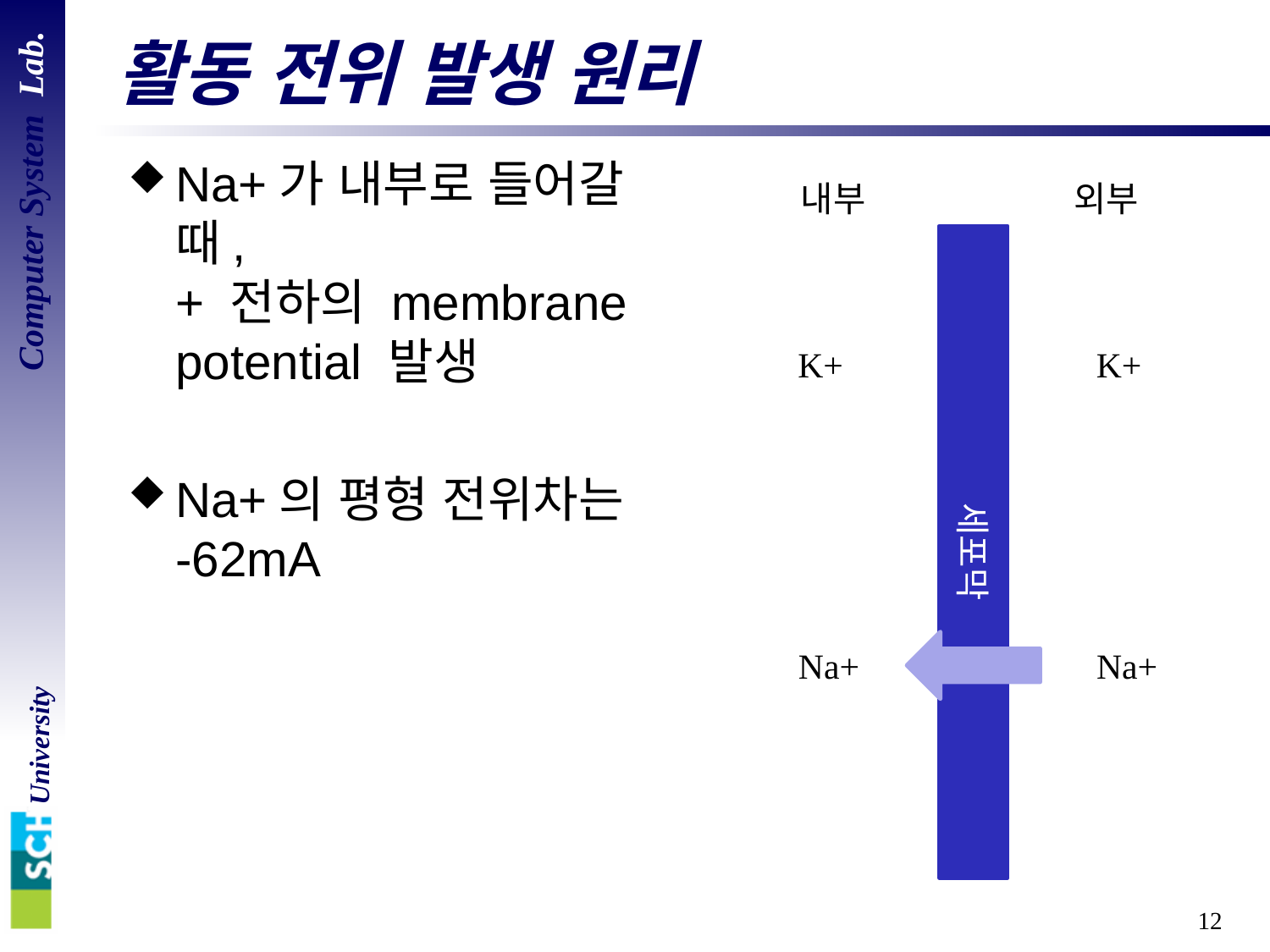

# 활동 전위 발생 원리
Na+가 내부로 들어갈 때,
+ 전하의 membrane potential 발생

Na+의 평형 전위차는 -62mA
내부
외부
세포막
K+
K+

Na+
Na+